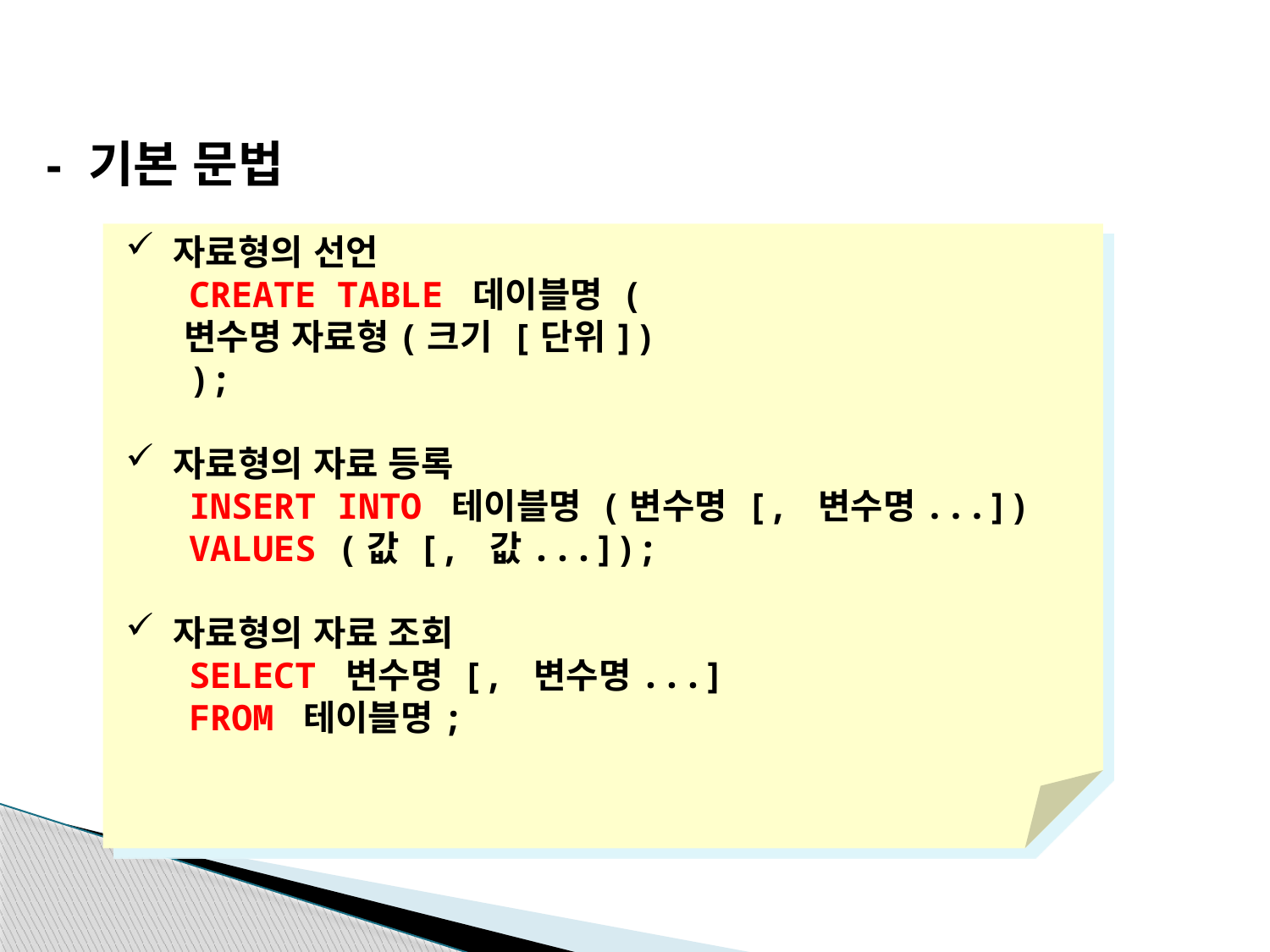

- 기본 문법
자료형의 선언
   CREATE TABLE 데이블명 (
     변수명 자료형(크기 [단위])
   );

자료형의 자료 등록
   INSERT INTO 테이블명 (변수명 [, 변수명...])
   VALUES (값 [, 값...]);

자료형의 자료 조회
   SELECT 변수명 [, 변수명...]
   FROM 테이블명;